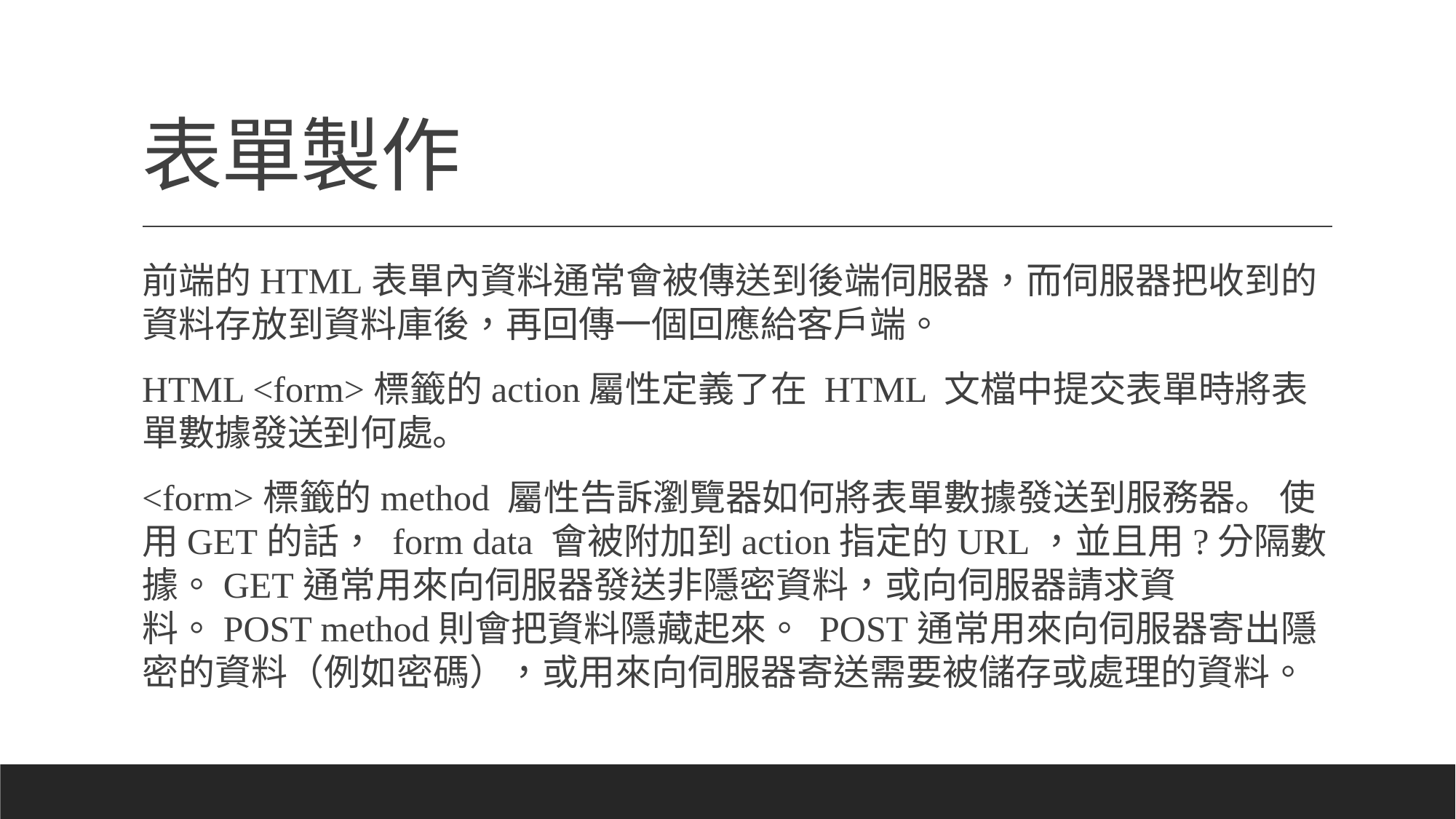

# 表單製作
前端的HTML表單內資料通常會被傳送到後端伺服器，而伺服器把收到的資料存放到資料庫後，再回傳一個回應給客戶端。
HTML <form>標籤的action屬性定義了在 HTML 文檔中提交表單時將表單數據發送到何處。
<form>標籤的method 屬性告訴瀏覽器如何將表單數據發送到服務器。 使用GET的話， form data 會被附加到action指定的URL，並且用?分隔數據。GET通常用來向伺服器發送非隱密資料，或向伺服器請求資料。POST method則會把資料隱藏起來。 POST通常用來向伺服器寄出隱密的資料（例如密碼），或用來向伺服器寄送需要被儲存或處理的資料。